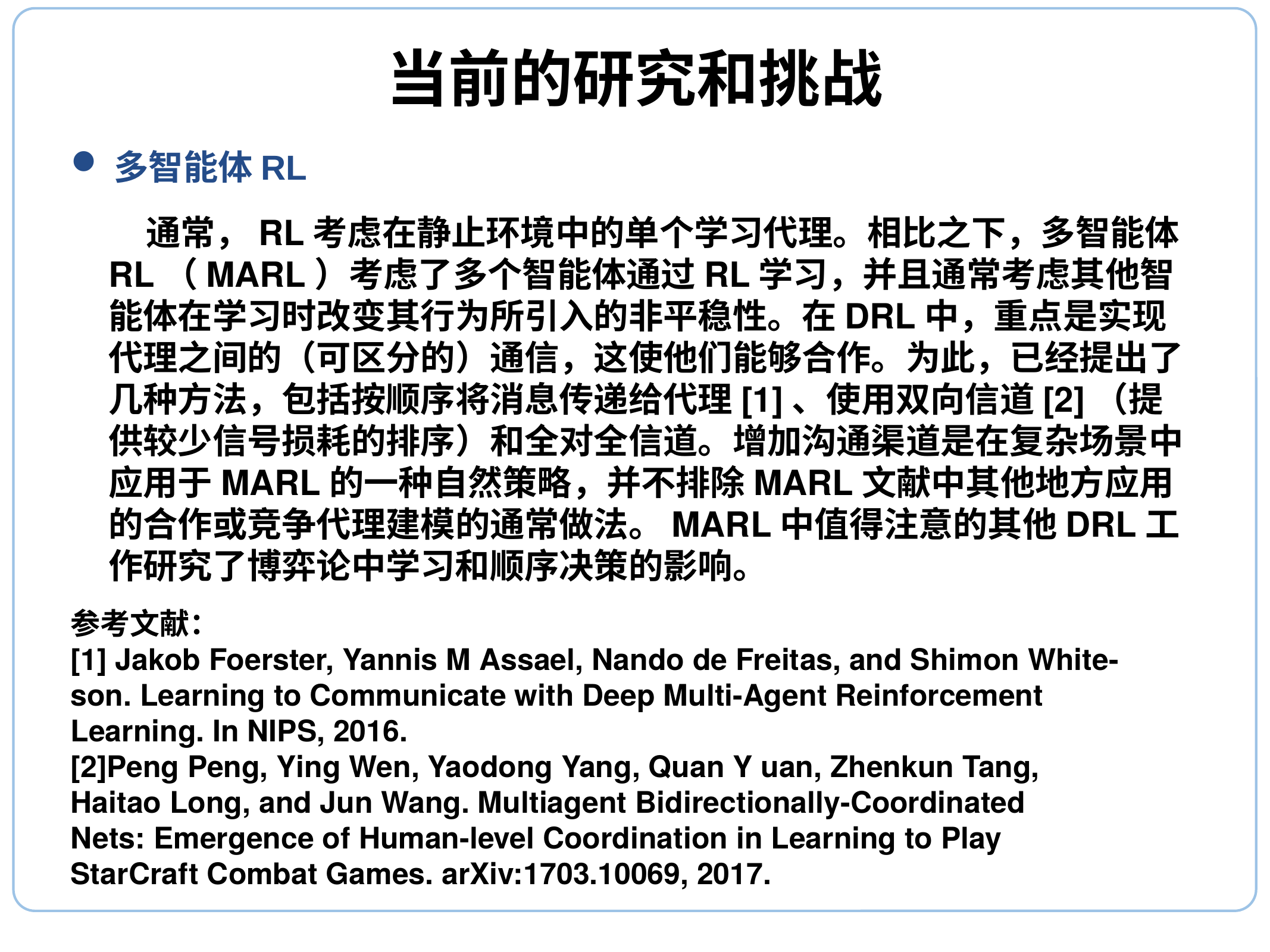

# 当前的研究和挑战
多智能体RL
   通常，RL考虑在静止环境中的单个学习代理。相比之下，多智能体RL（MARL）考虑了多个智能体通过RL学习，并且通常考虑其他智能体在学习时改变其行为所引入的非平稳性。在DRL中，重点是实现代理之间的（可区分的）通信，这使他们能够合作。为此，已经提出了几种方法，包括按顺序将消息传递给代理[1]、使用双向信道[2]（提供较少信号损耗的排序）和全对全信道。增加沟通渠道是在复杂场景中应用于MARL的一种自然策略，并不排除MARL文献中其他地方应用的合作或竞争代理建模的通常做法。MARL中值得注意的其他DRL工作研究了博弈论中学习和顺序决策的影响。
参考文献：
[1] Jakob Foerster, Yannis M Assael, Nando de Freitas, and Shimon White-
son. Learning to Communicate with Deep Multi-Agent Reinforcement
Learning. In NIPS, 2016.
[2]Peng Peng, Ying Wen, Yaodong Yang, Quan Y uan, Zhenkun Tang,
Haitao Long, and Jun Wang. Multiagent Bidirectionally-Coordinated
Nets: Emergence of Human-level Coordination in Learning to Play
StarCraft Combat Games. arXiv:1703.10069, 2017.
26